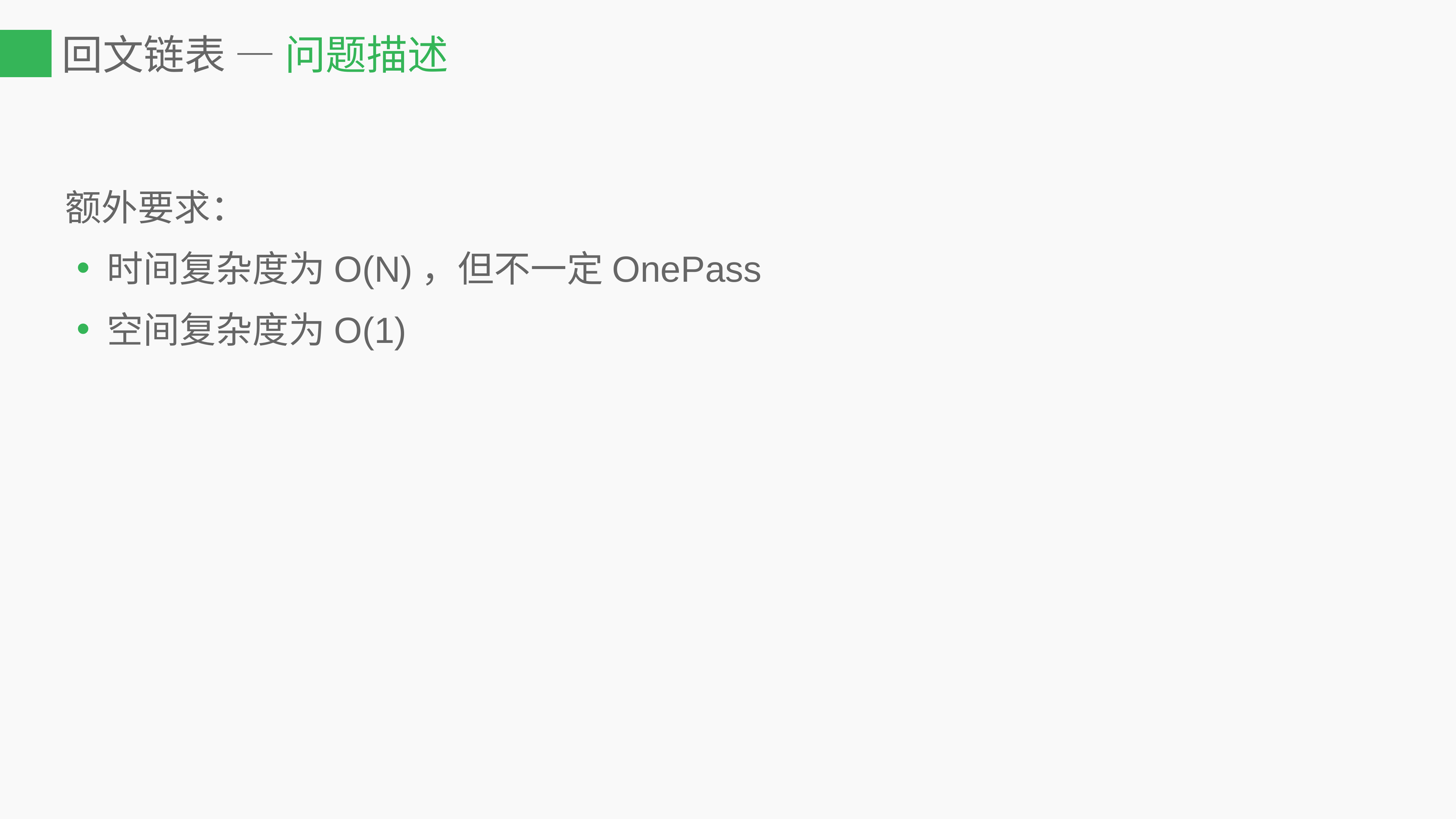

# 回文链表 — 问题描述
额外要求：
时间复杂度为O(N)，但不一定OnePass
空间复杂度为O(1)